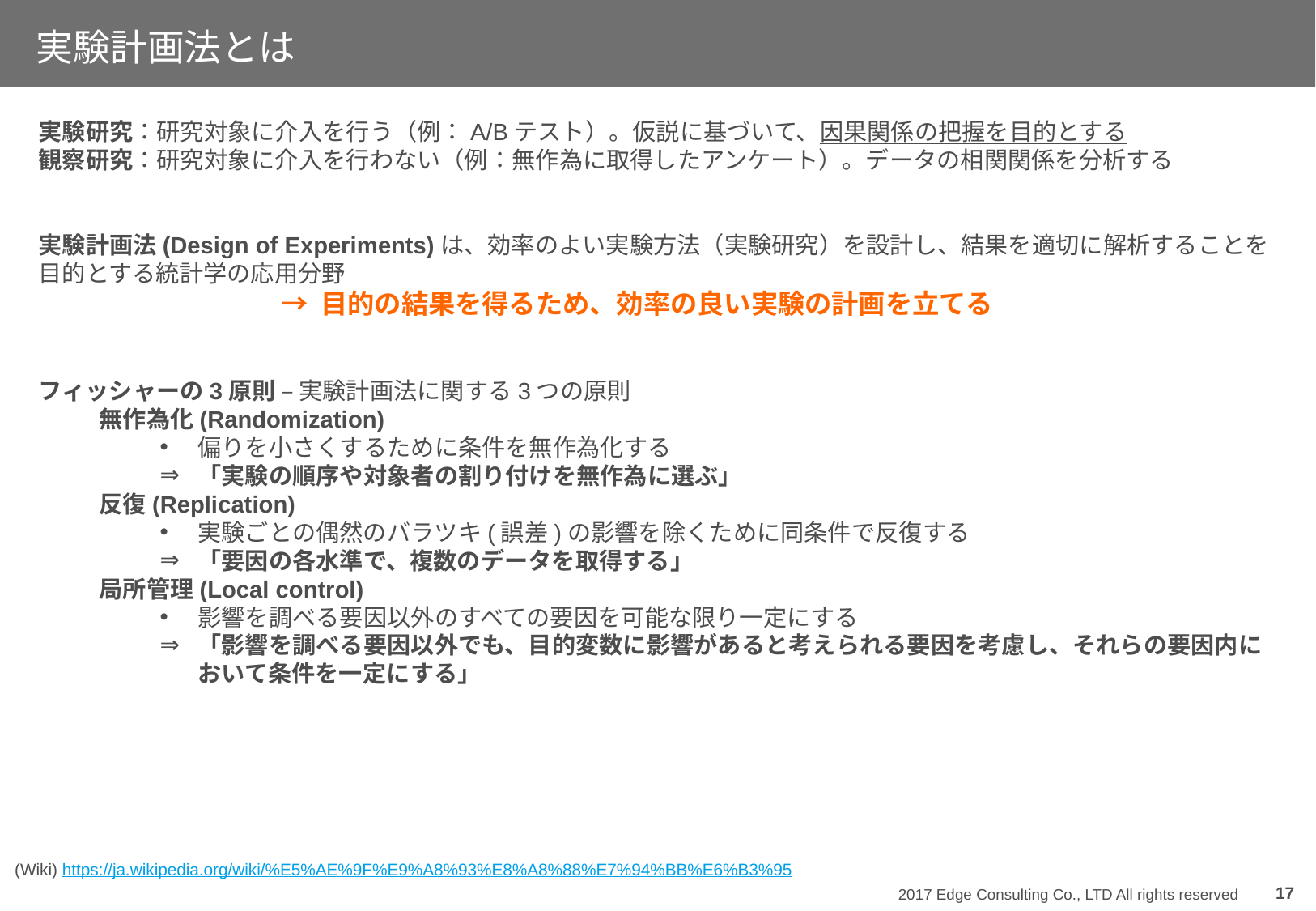

# 実験計画法とは
実験研究：研究対象に介入を行う（例：A/Bテスト）。仮説に基づいて、因果関係の把握を目的とする
観察研究：研究対象に介入を行わない（例：無作為に取得したアンケート）。データの相関関係を分析する

実験計画法(Design of Experiments)は、効率のよい実験方法（実験研究）を設計し、結果を適切に解析することを目的とする統計学の応用分野
		→ 目的の結果を得るため、効率の良い実験の計画を立てる

フィッシャーの3原則 – 実験計画法に関する3つの原則
無作為化(Randomization)
偏りを小さくするために条件を無作為化する
「実験の順序や対象者の割り付けを無作為に選ぶ」
反復(Replication)
実験ごとの偶然のバラツキ(誤差)の影響を除くために同条件で反復する
「要因の各水準で、複数のデータを取得する」
局所管理(Local control)
影響を調べる要因以外のすべての要因を可能な限り一定にする
「影響を調べる要因以外でも、目的変数に影響があると考えられる要因を考慮し、それらの要因内において条件を一定にする」

(Wiki) https://ja.wikipedia.org/wiki/%E5%AE%9F%E9%A8%93%E8%A8%88%E7%94%BB%E6%B3%95
17